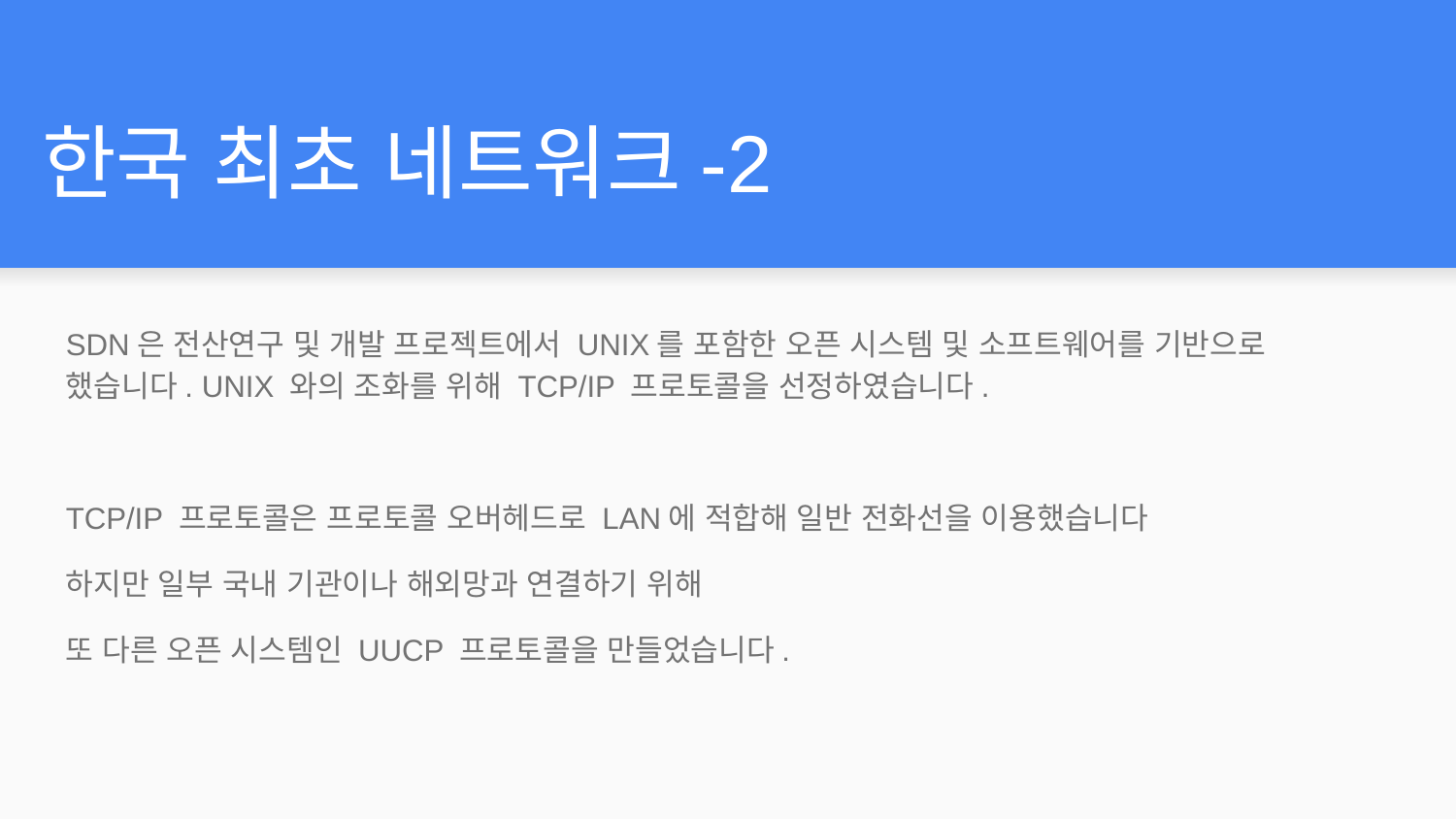

# 한국 최초 네트워크-2
SDN은 전산연구 및 개발 프로젝트에서 UNIX를 포함한 오픈 시스템 및 소프트웨어를 기반으로 했습니다. UNIX 와의 조화를 위해 TCP/IP 프로토콜을 선정하였습니다.

TCP/IP 프로토콜은 프로토콜 오버헤드로 LAN에 적합해 일반 전화선을 이용했습니다
하지만 일부 국내 기관이나 해외망과 연결하기 위해
또 다른 오픈 시스템인 UUCP 프로토콜을 만들었습니다.